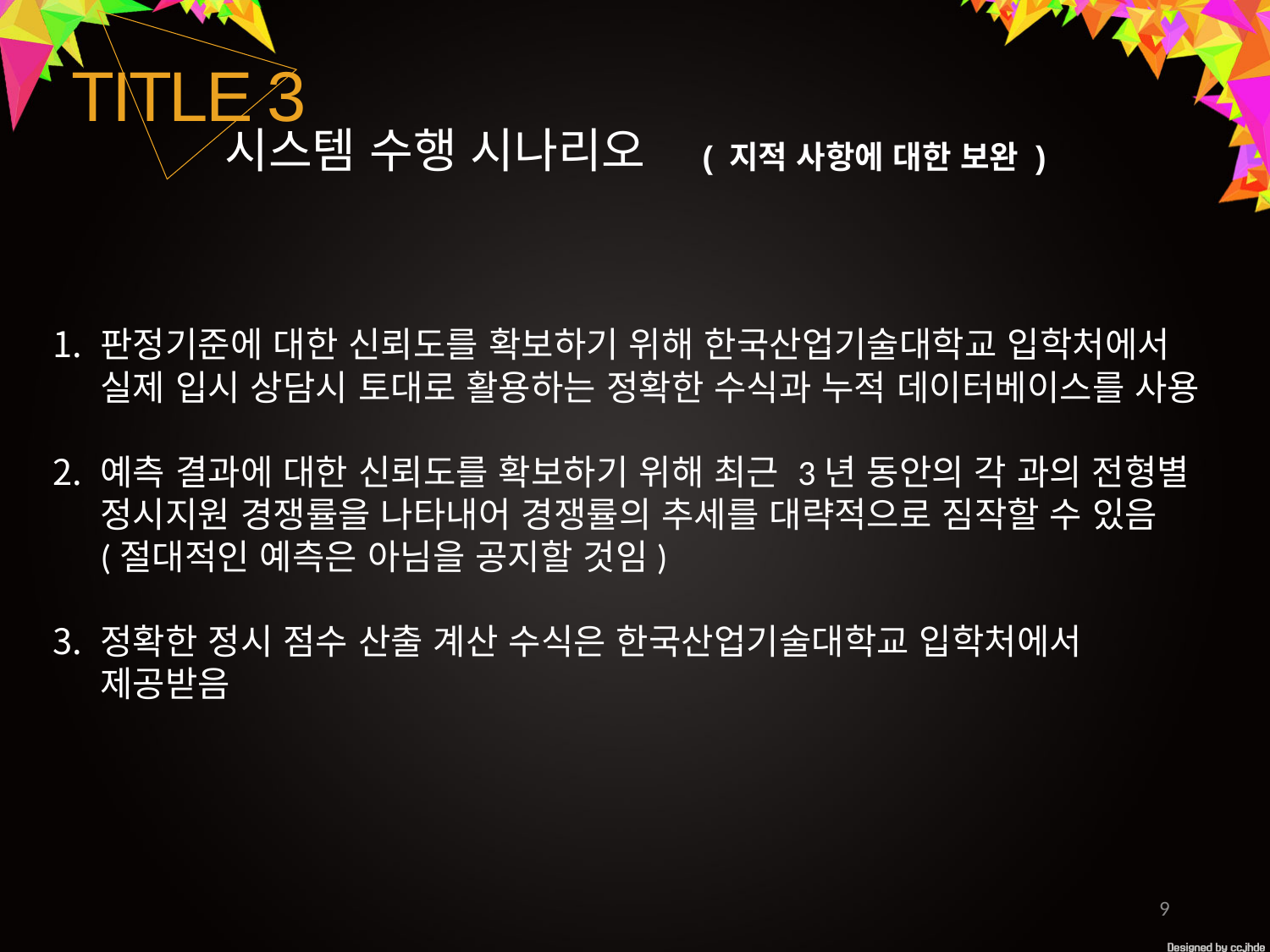

TITLE 3
시스템 수행 시나리오
( 지적 사항에 대한 보완 )
판정기준에 대한 신뢰도를 확보하기 위해 한국산업기술대학교 입학처에서 실제 입시 상담시 토대로 활용하는 정확한 수식과 누적 데이터베이스를 사용

예측 결과에 대한 신뢰도를 확보하기 위해 최근 3년 동안의 각 과의 전형별 정시지원 경쟁률을 나타내어 경쟁률의 추세를 대략적으로 짐작할 수 있음   (절대적인 예측은 아님을 공지할 것임)

정확한 정시 점수 산출 계산 수식은 한국산업기술대학교 입학처에서 제공받음

9